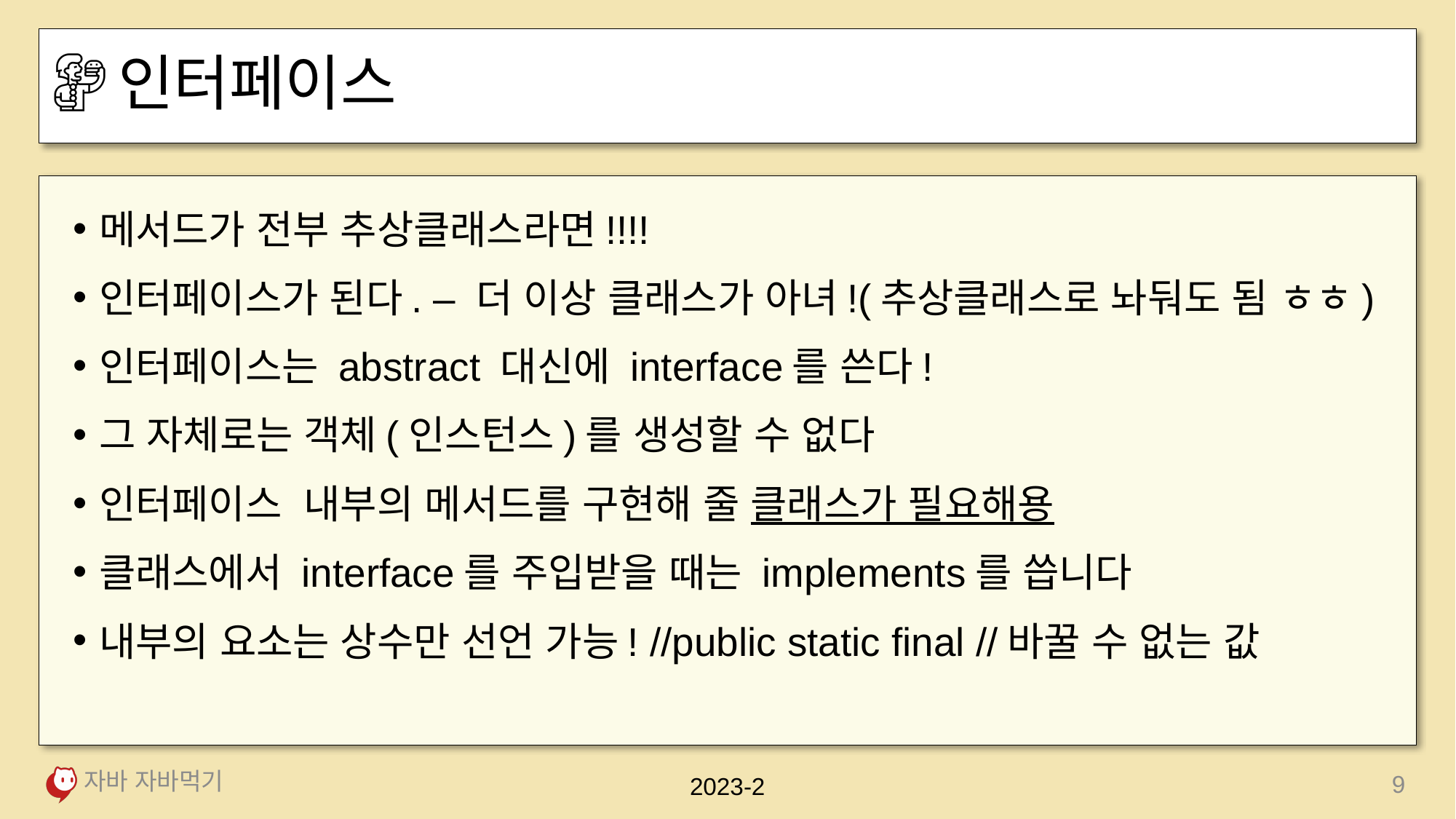

# 인터페이스
메서드가 전부 추상클래스라면!!!!
인터페이스가 된다. – 더 이상 클래스가 아녀!(추상클래스로 놔둬도 됨 ㅎㅎ)
인터페이스는 abstract 대신에 interface를 쓴다!
그 자체로는 객체(인스턴스)를 생성할 수 없다
인터페이스  내부의 메서드를 구현해 줄 클래스가 필요해용
클래스에서 interface를 주입받을 때는 implements를 씁니다
내부의 요소는 상수만 선언 가능! //public static final //바꿀 수 없는 값
자바 자바먹기
9